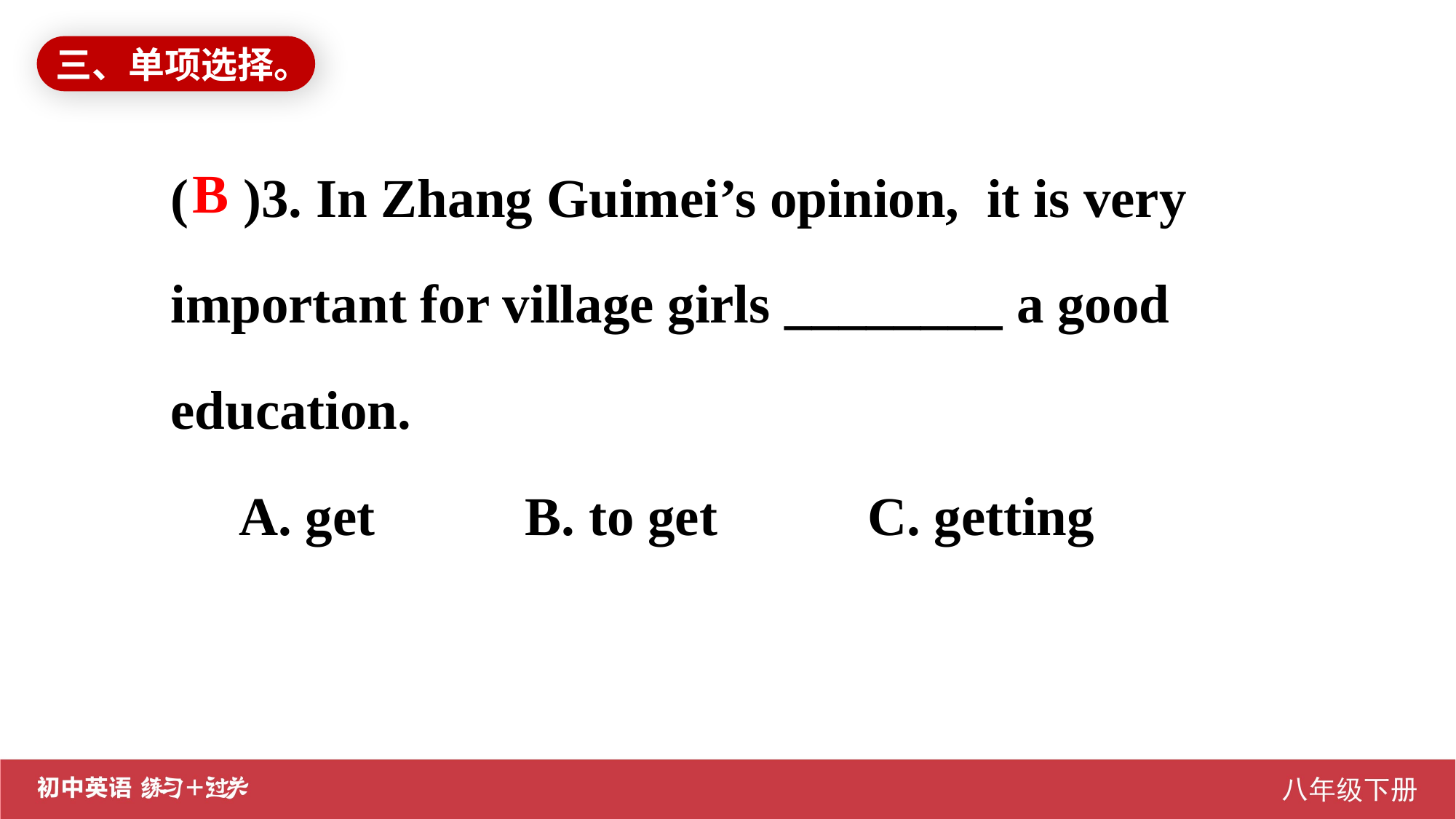

三、单项选择。
(    )3. In Zhang Guimei’s opinion,  it is very important for village girls ________ a good education.
     A. get           B. to get           C. getting
B